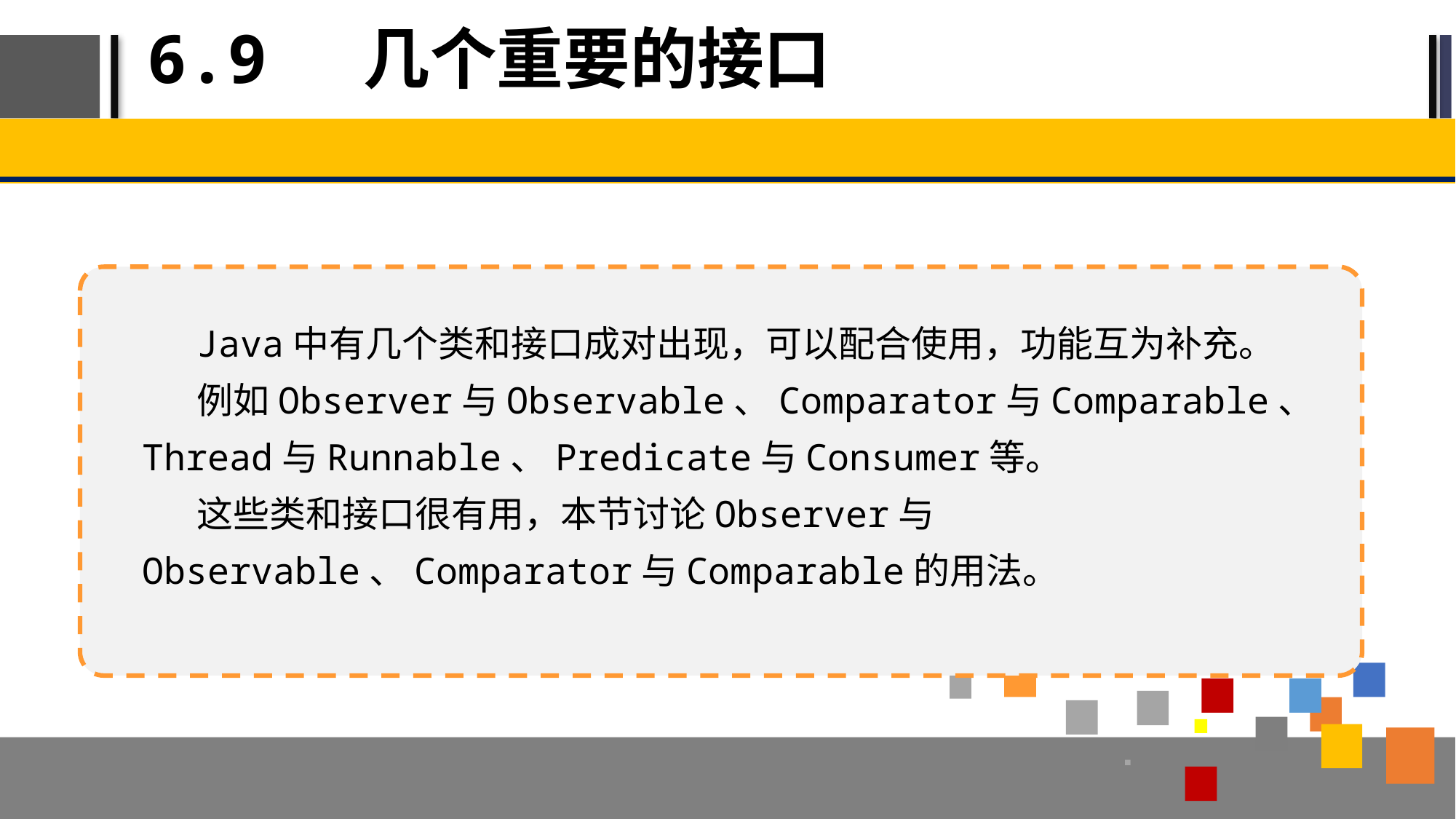

# 6.9  几个重要的接口

Java中有几个类和接口成对出现，可以配合使用，功能互为补充。
例如Observer与Observable、Comparator与Comparable、Thread与Runnable、Predicate与Consumer等。
这些类和接口很有用，本节讨论Observer与Observable、Comparator与Comparable的用法。